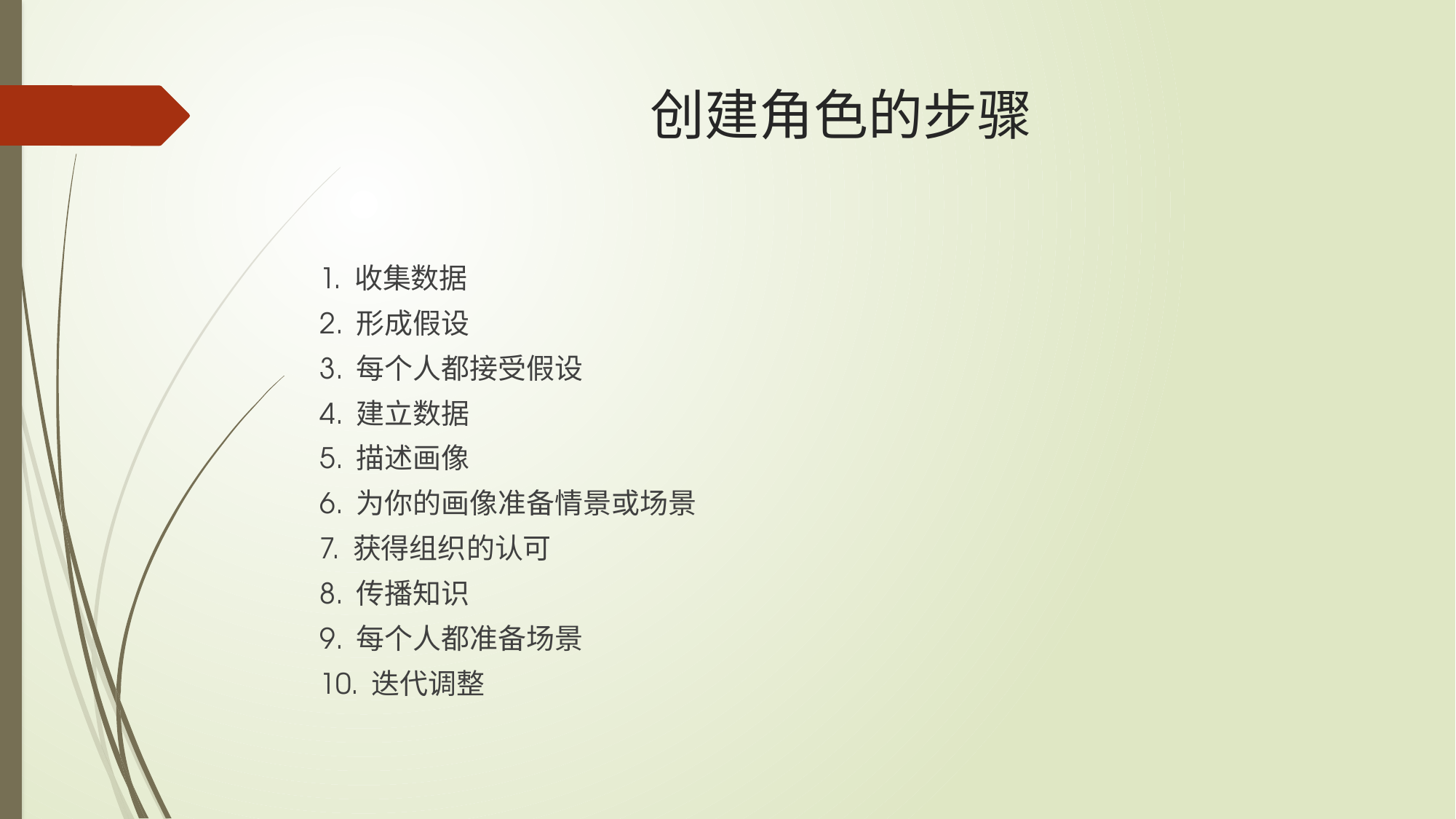

# 创建角色的步骤
1. 收集数据
2. 形成假设
3. 每个人都接受假设
4. 建立数据
5. 描述画像
6. 为你的画像准备情景或场景
7. 获得组织的认可
8. 传播知识
9. 每个人都准备场景
10. 迭代调整